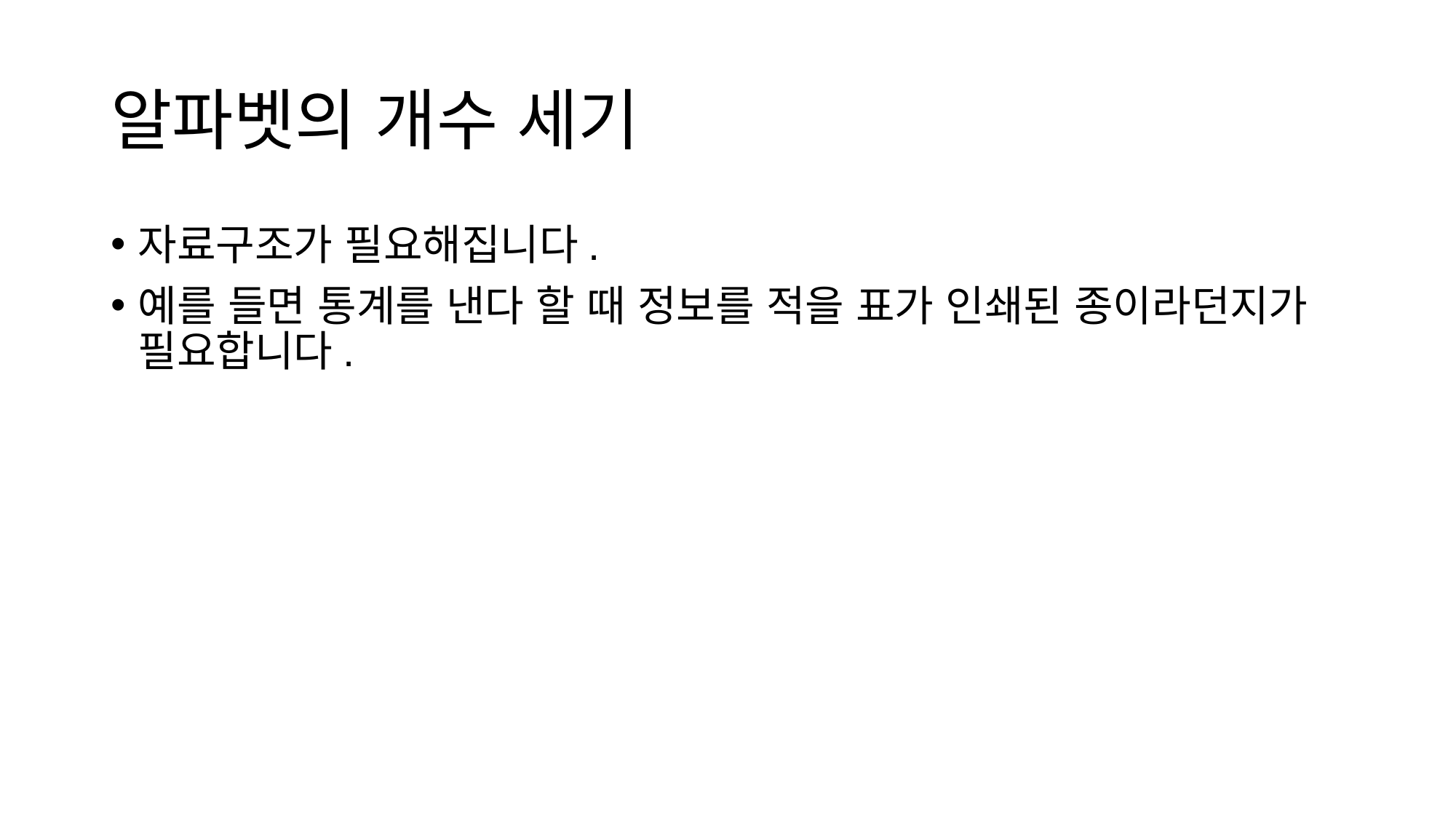

# 알파벳의 개수 세기
자료구조가 필요해집니다.
예를 들면 통계를 낸다 할 때 정보를 적을 표가 인쇄된 종이라던지가 필요합니다.